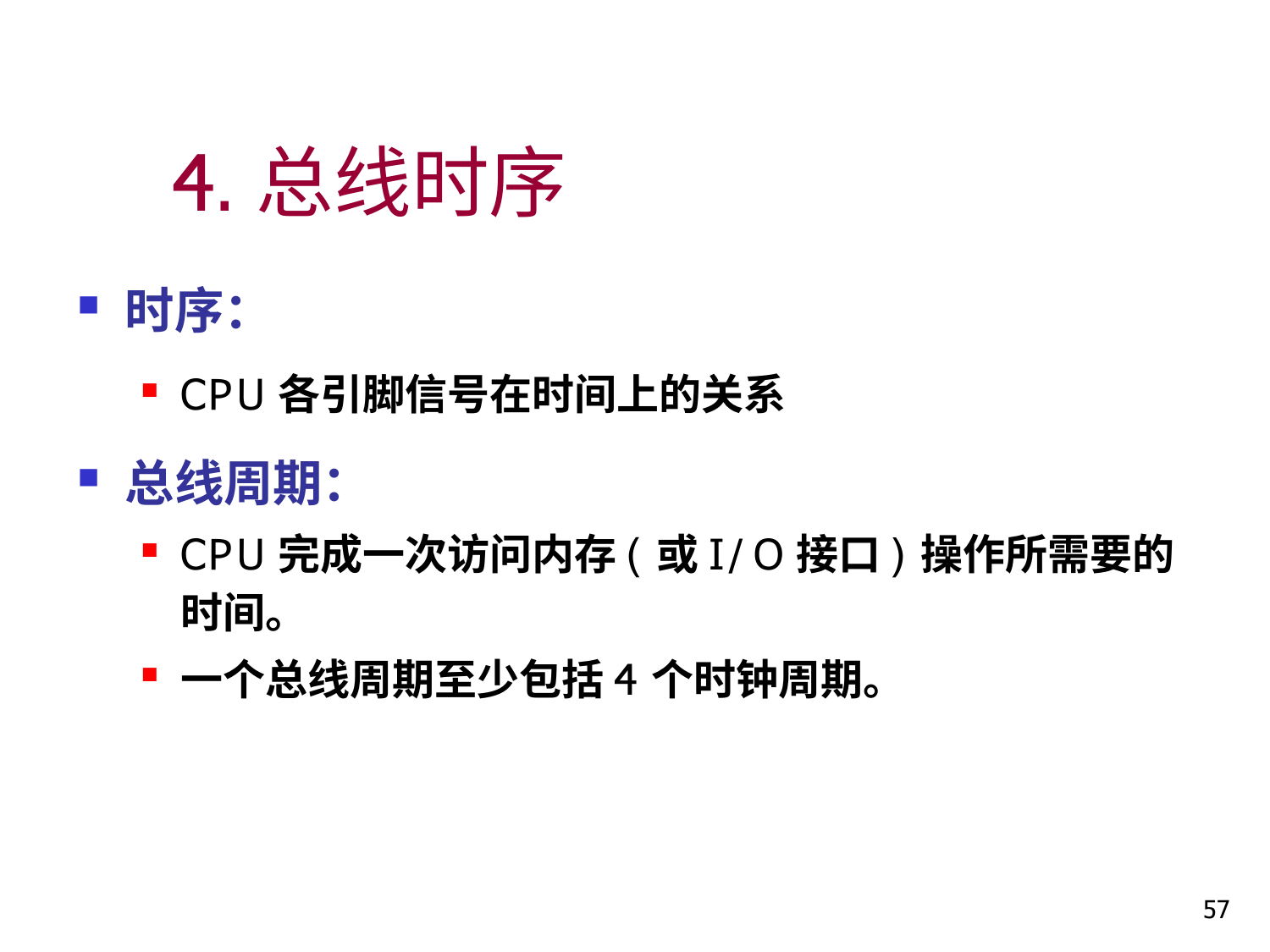

# 4.总线时序
时序：
CPU各引脚信号在时间上的关系
总线周期：
CPU完成一次访问内存(或I/O接口)操作所需要的时间。
一个总线周期至少包括4个时钟周期。
57